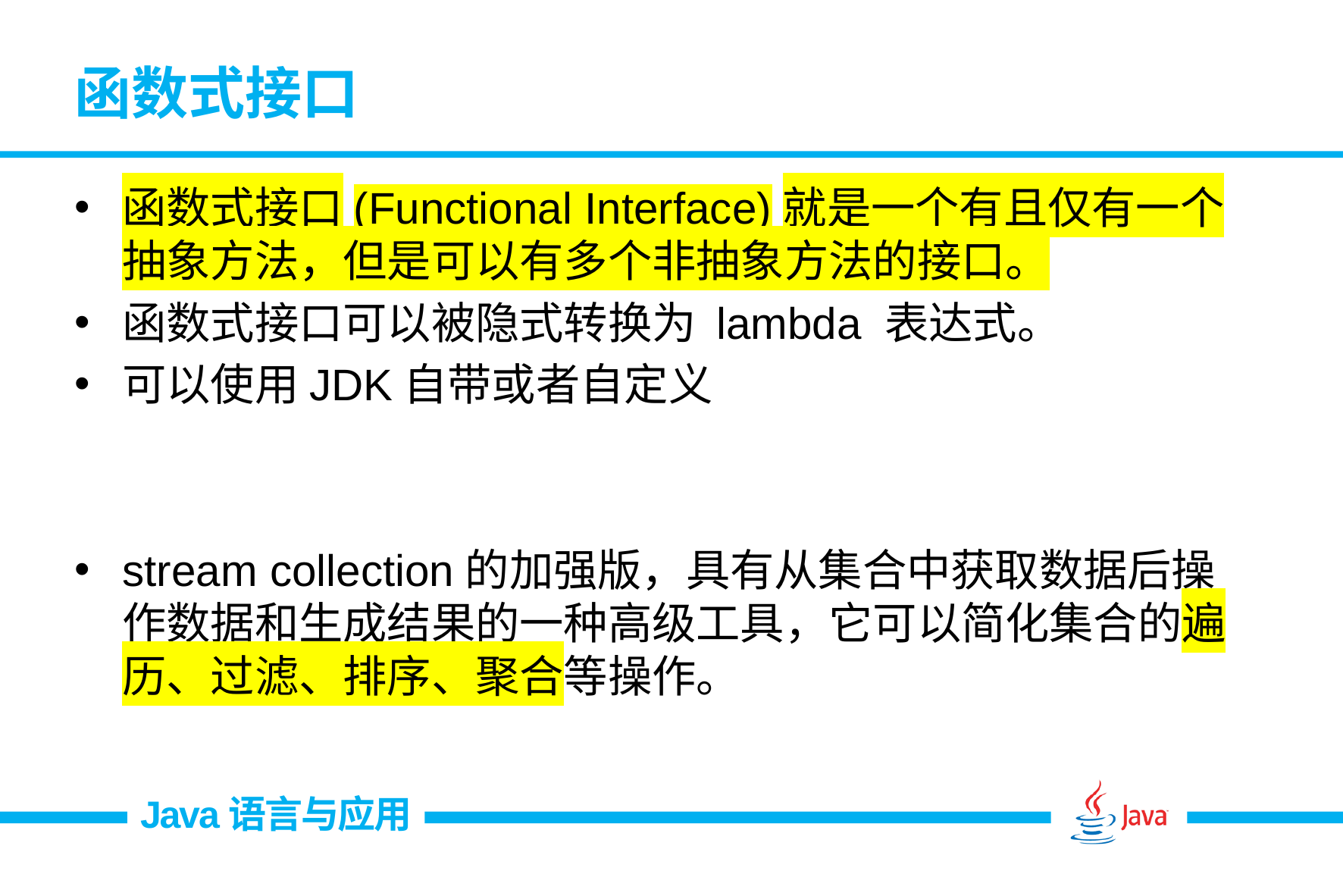

# 函数式接口
函数式接口(Functional Interface)就是一个有且仅有一个抽象方法，但是可以有多个非抽象方法的接口。
函数式接口可以被隐式转换为 lambda 表达式。
可以使用JDK自带或者自定义

stream collection的加强版，具有从集合中获取数据后操作数据和生成结果的一种高级工具，它可以简化集合的遍历、过滤、排序、聚合等操作。